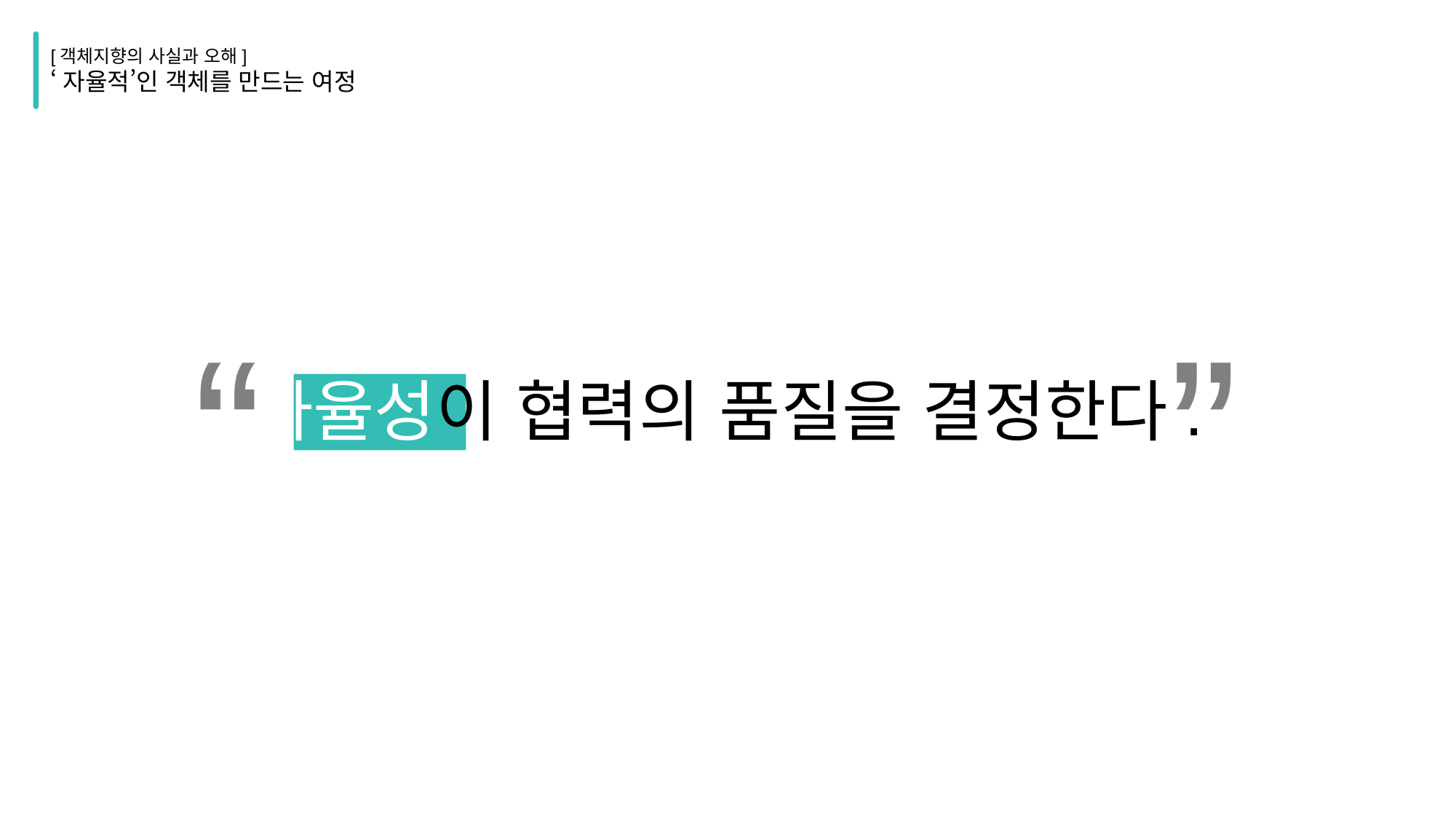

[객체지향의 사실과 오해]
‘자율적’인 객체를 만드는 여정

“
”
자율성이 협력의 품질을 결정한다.